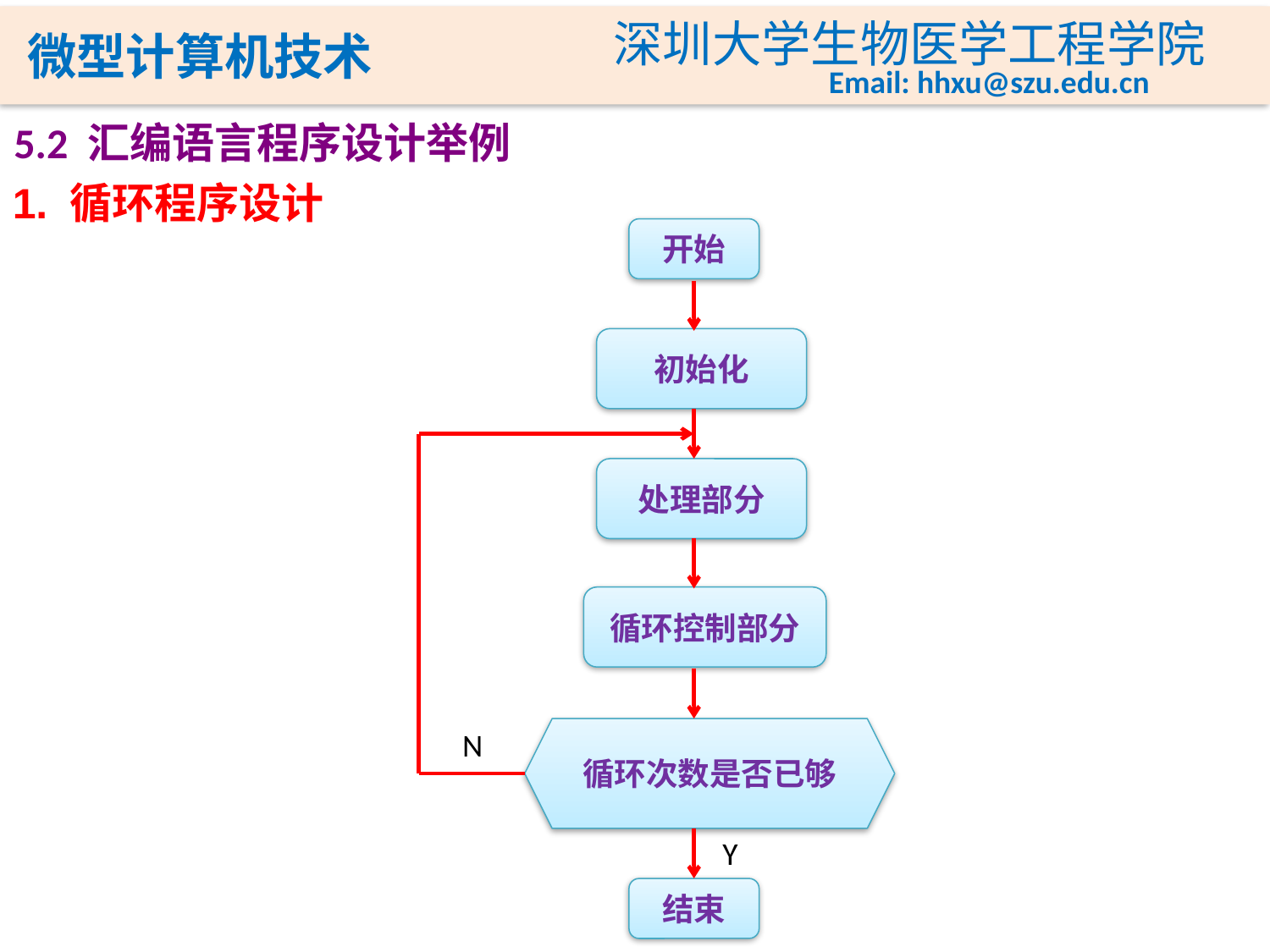

# 5.2 汇编语言程序设计举例
1. 循环程序设计
开始
初始化
N
处理部分
循环控制部分
循环次数是否已够
Y
结束